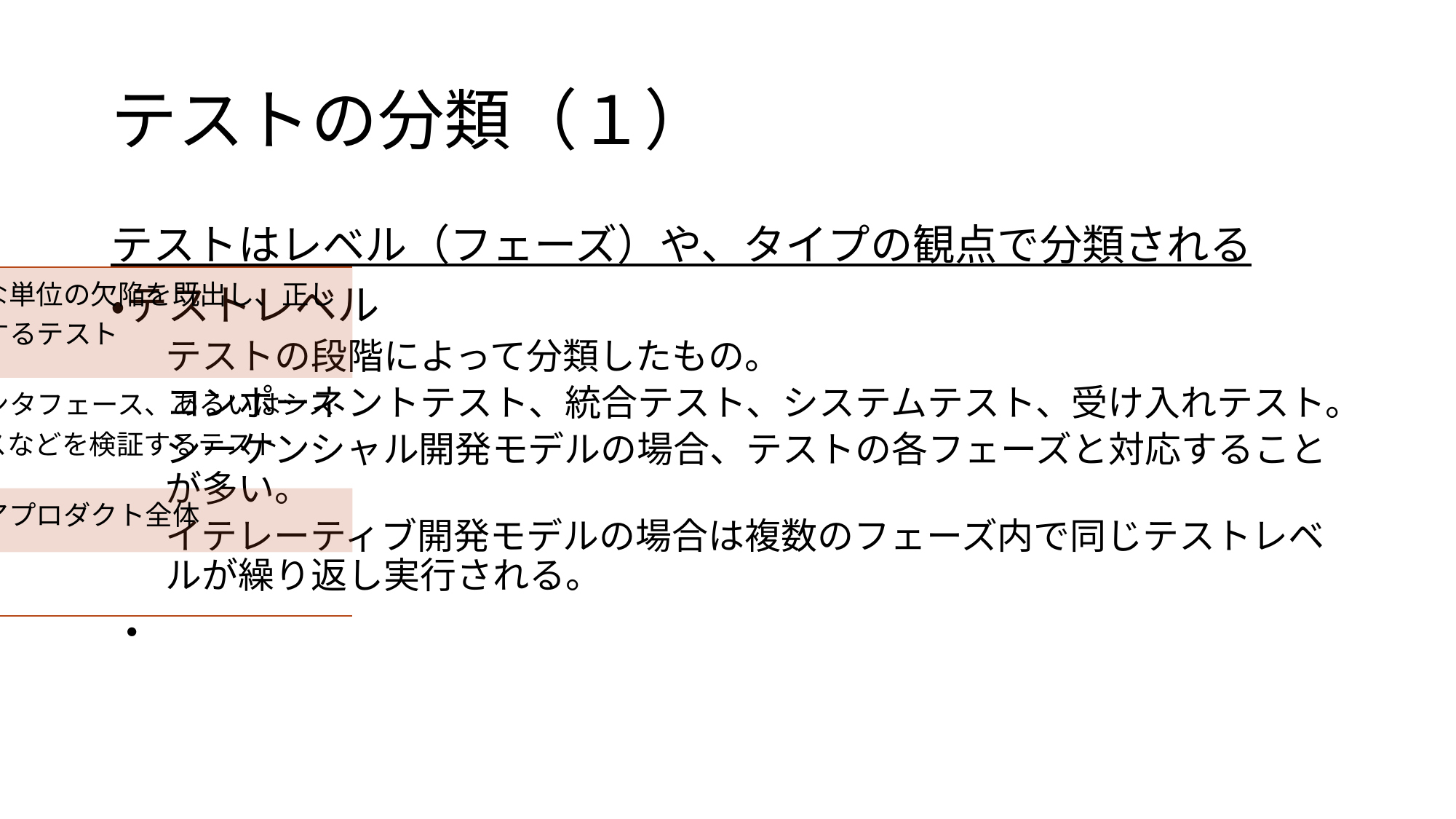

# テストの分類（１）
テストはレベル（フェーズ）や、タイプの観点で分類される
・テストレベル
テストの段階によって分類したもの。
コンポーネントテスト、統合テスト、システムテスト、受け入れテスト。
シーケンシャル開発モデルの場合、テストの各フェーズと対応することが多い。
イテレーティブ開発モデルの場合は複数のフェーズ内で同じテストレベルが繰り返し実行される。
・
| コンポーネントテスト | 分離してテストが可能な単位の欠陥を既出し、正しく動作することを検証するテスト |
| --- | --- |
| 統合テスト | コンポーネント間のインタフェース、あるいはシステム間のインタフェースなどを検証するテスト |
| システムテスト | システムやソフトウェアプロダクト全体 |
| 受け入れテスト |  |